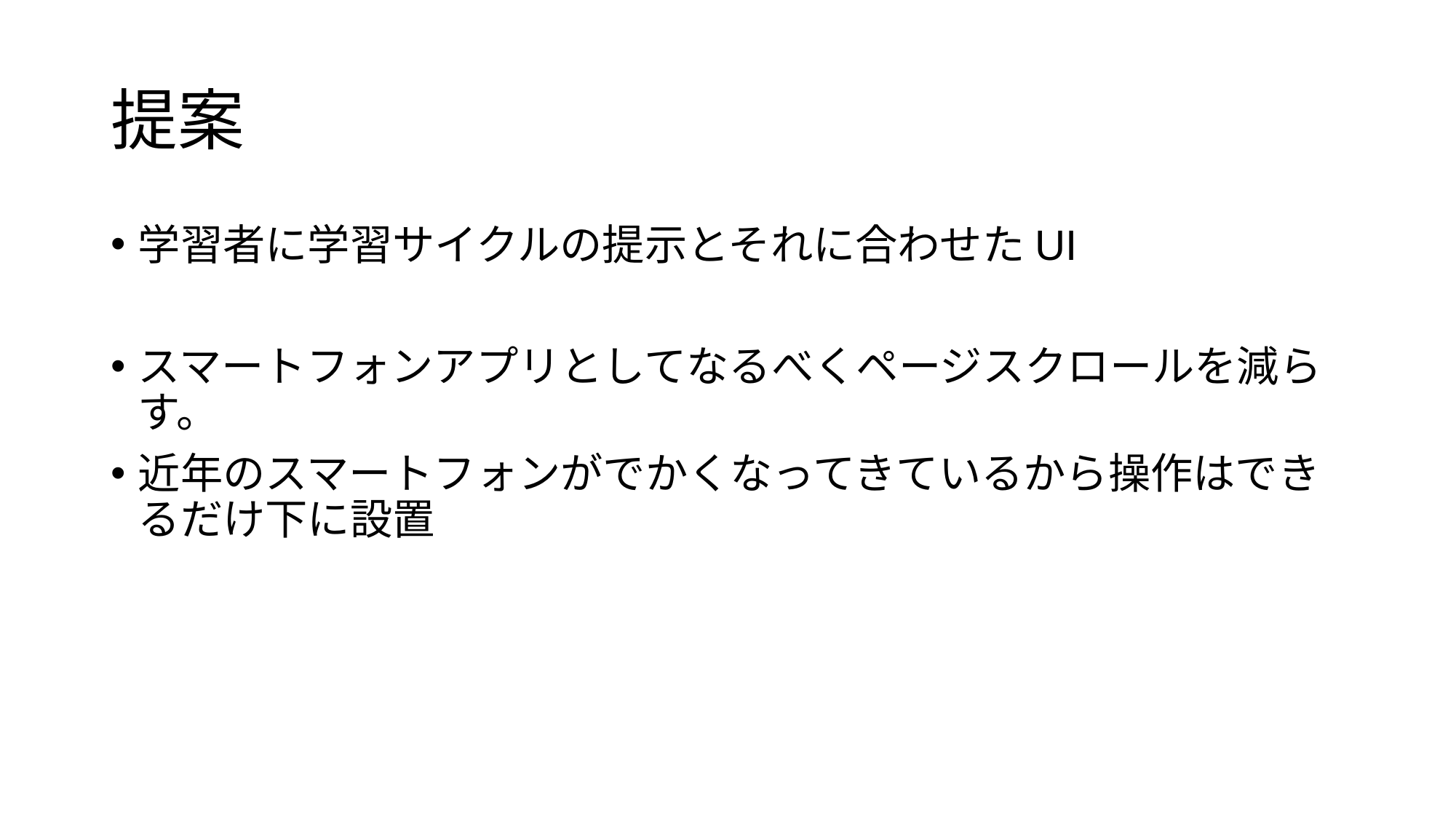

# 提案
学習者に学習サイクルの提示とそれに合わせたUI

スマートフォンアプリとしてなるべくページスクロールを減らす。
近年のスマートフォンがでかくなってきているから操作はできるだけ下に設置